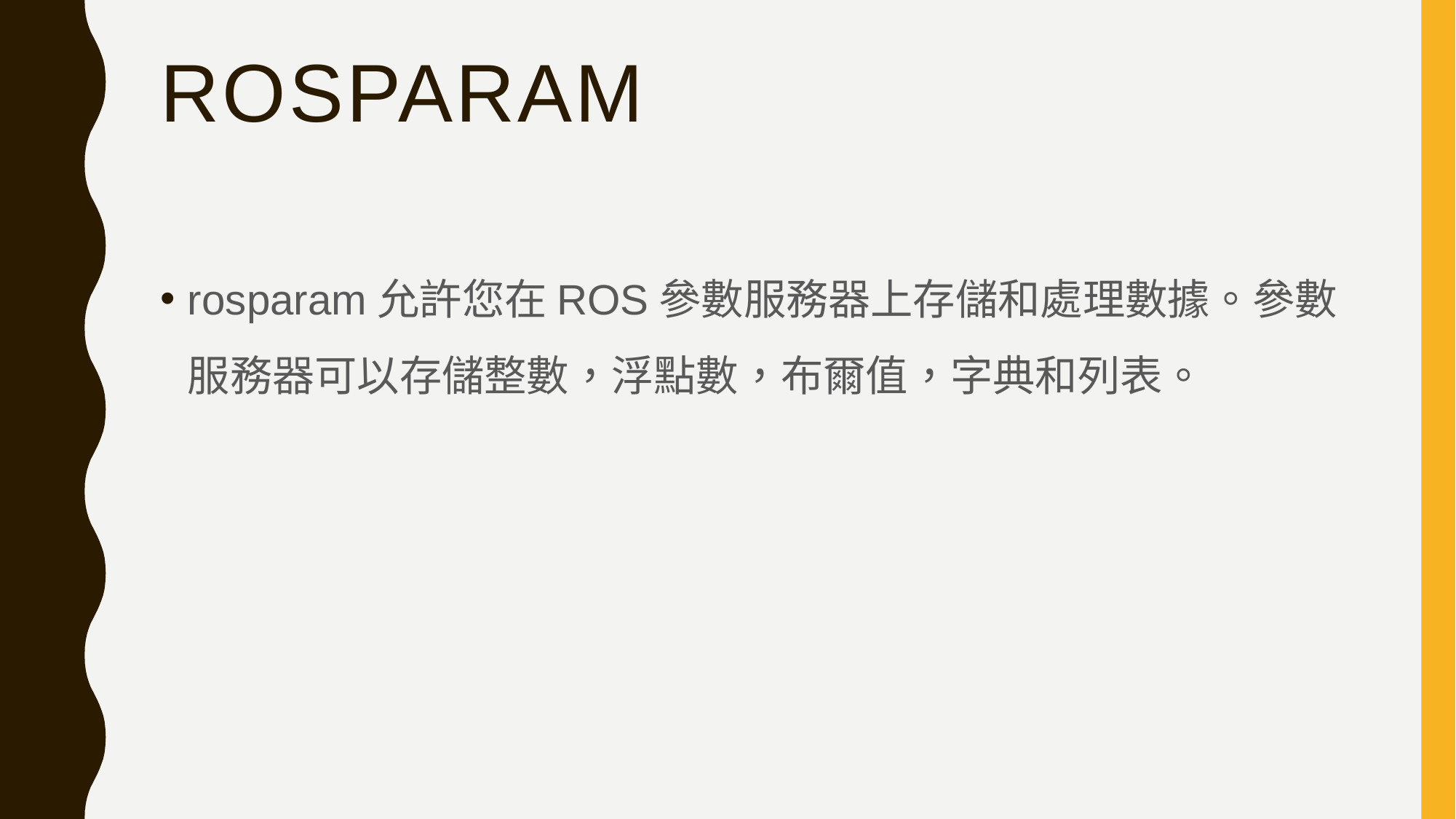

# rosparam
rosparam允許您在ROS參數服務器上存儲和處理數據。參數服務器可以存儲整數，浮點數，布爾值，字典和列表。